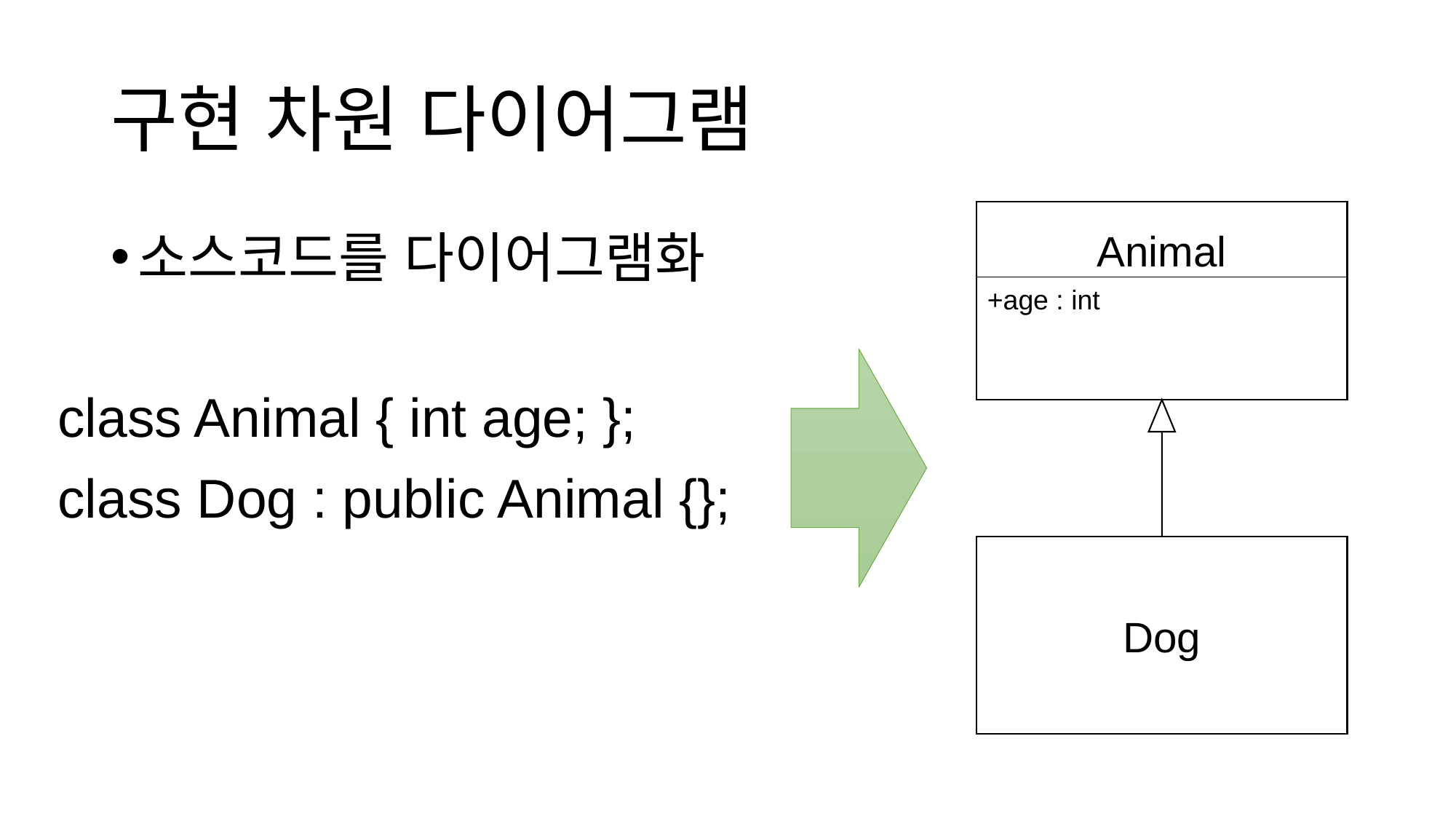

# 구현 차원 다이어그램
Animal

소스코드를 다이어그램화
+age : int

class Animal { int age; };
class Dog : public Animal {};

Dog